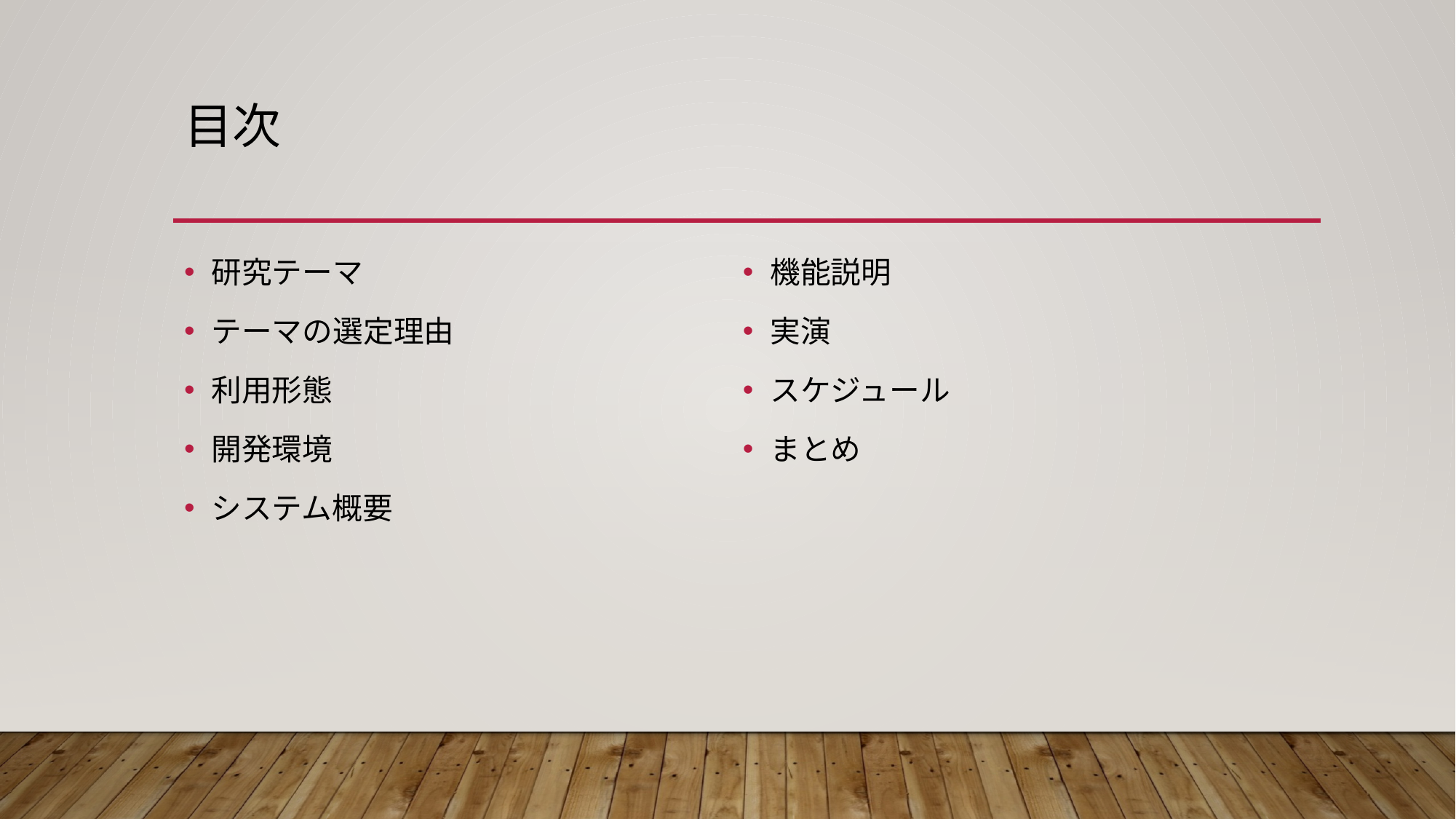

# 目次
研究テーマ
テーマの選定理由
利用形態
開発環境
システム概要

機能説明
実演
スケジュール
まとめ